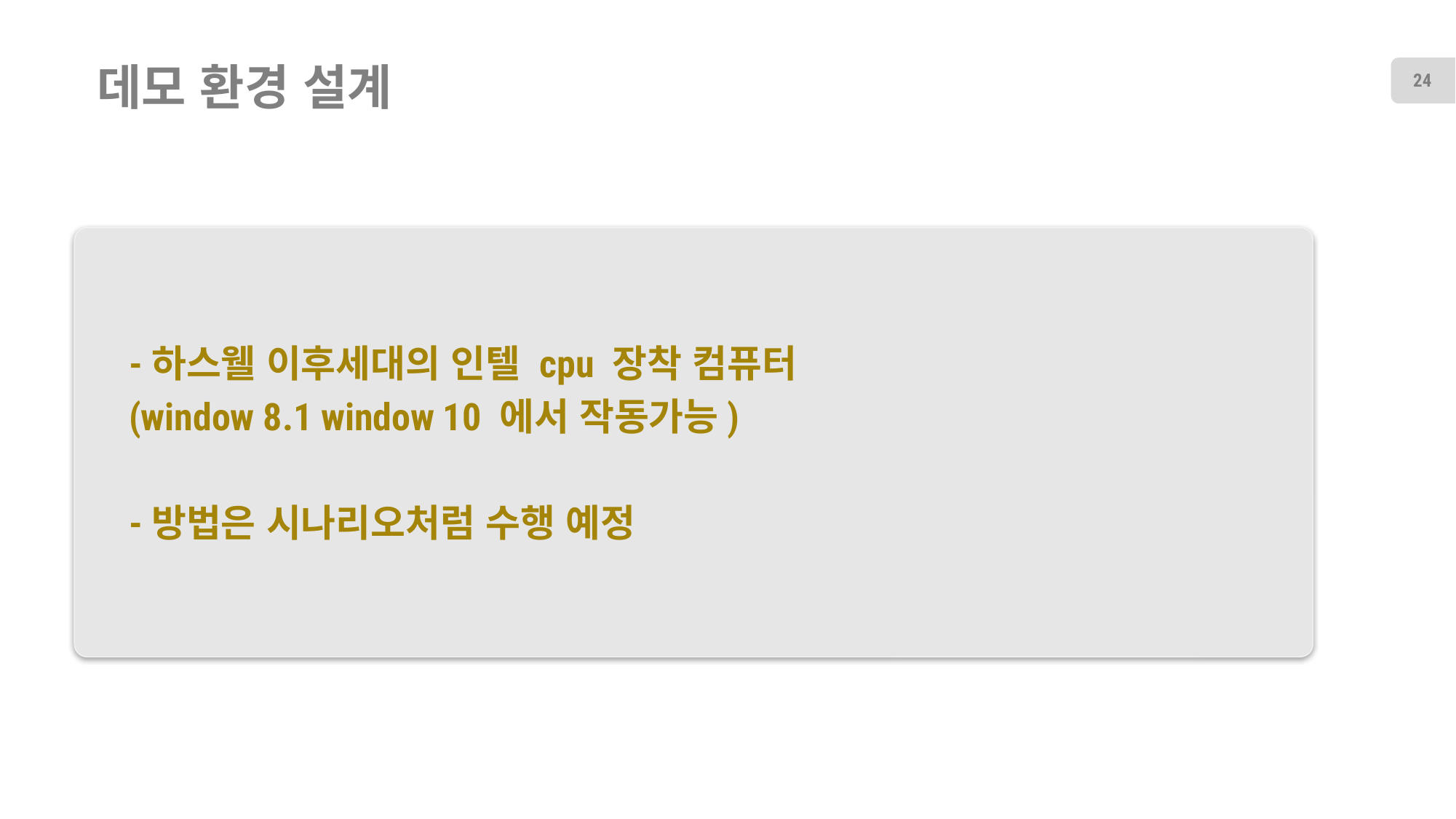

# 데모 환경 설계
24

-하스웰 이후세대의 인텔 cpu 장착 컴퓨터
(window 8.1 window 10 에서 작동가능)

-방법은 시나리오처럼 수행 예정